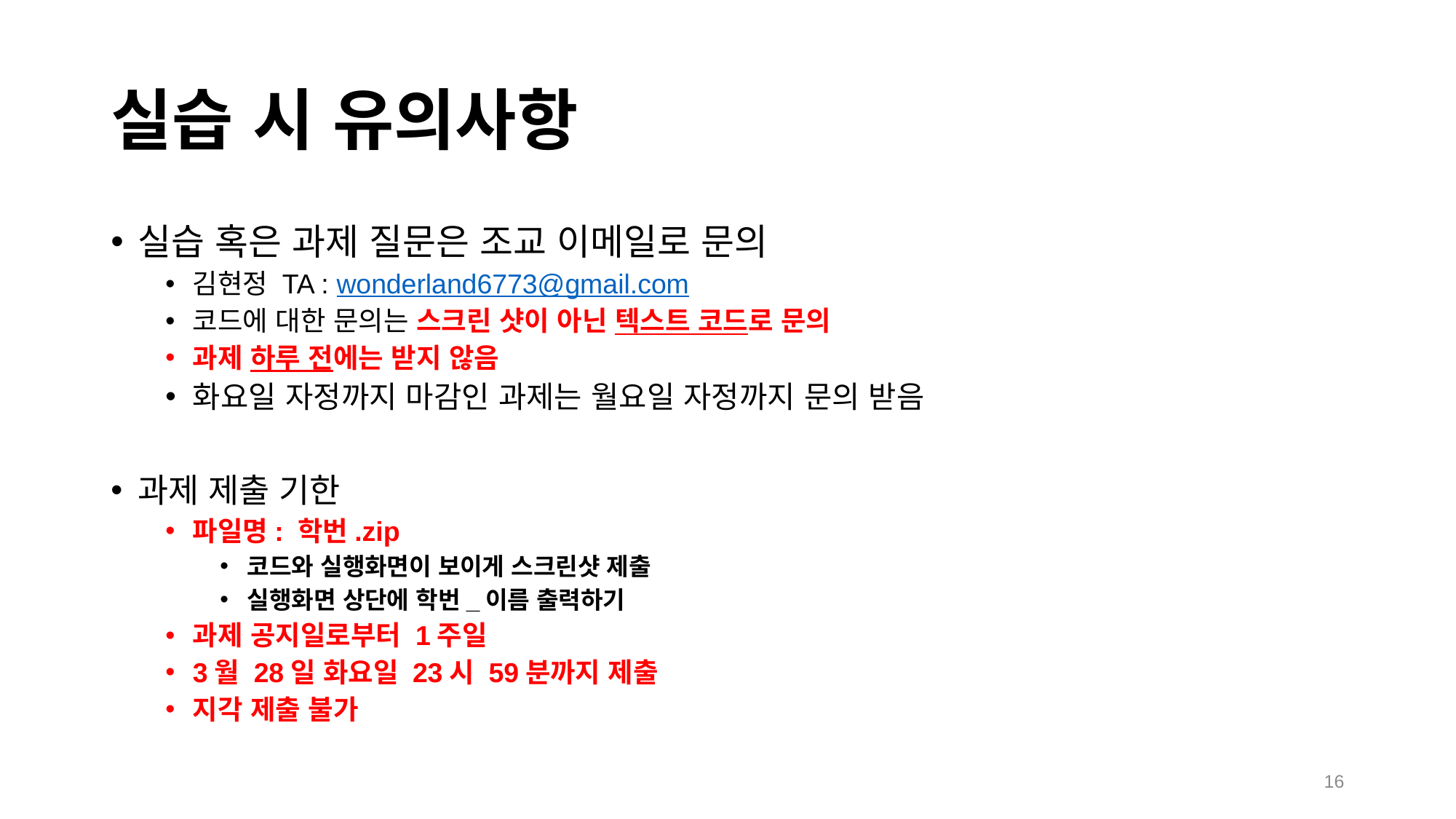

# 실습 시 유의사항
실습 혹은 과제 질문은 조교 이메일로 문의
김현정 TA : wonderland6773@gmail.com
코드에 대한 문의는 스크린 샷이 아닌 텍스트 코드로 문의
과제 하루 전에는 받지 않음
화요일 자정까지 마감인 과제는 월요일 자정까지 문의 받음

과제 제출 기한
파일명: 학번.zip
코드와 실행화면이 보이게 스크린샷 제출
실행화면 상단에 학번_이름 출력하기
과제 공지일로부터 1주일
3월 28일 화요일 23시 59분까지 제출
지각 제출 불가
16